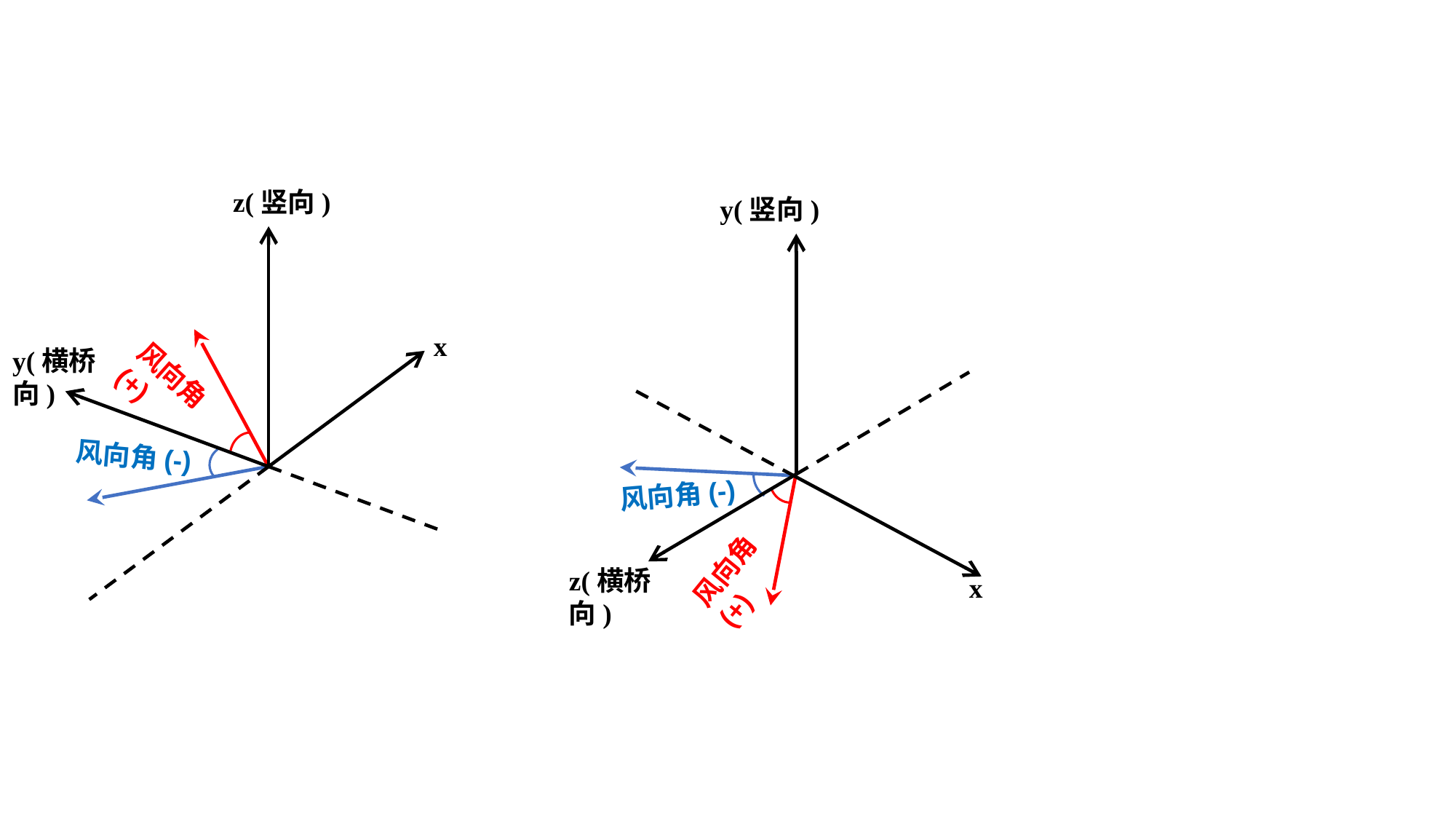

z(竖向)
x
y(横桥向)
风向角(+)

风向角(-)

y(竖向)

风向角(-)
风向角(+)
z(横桥向)
x